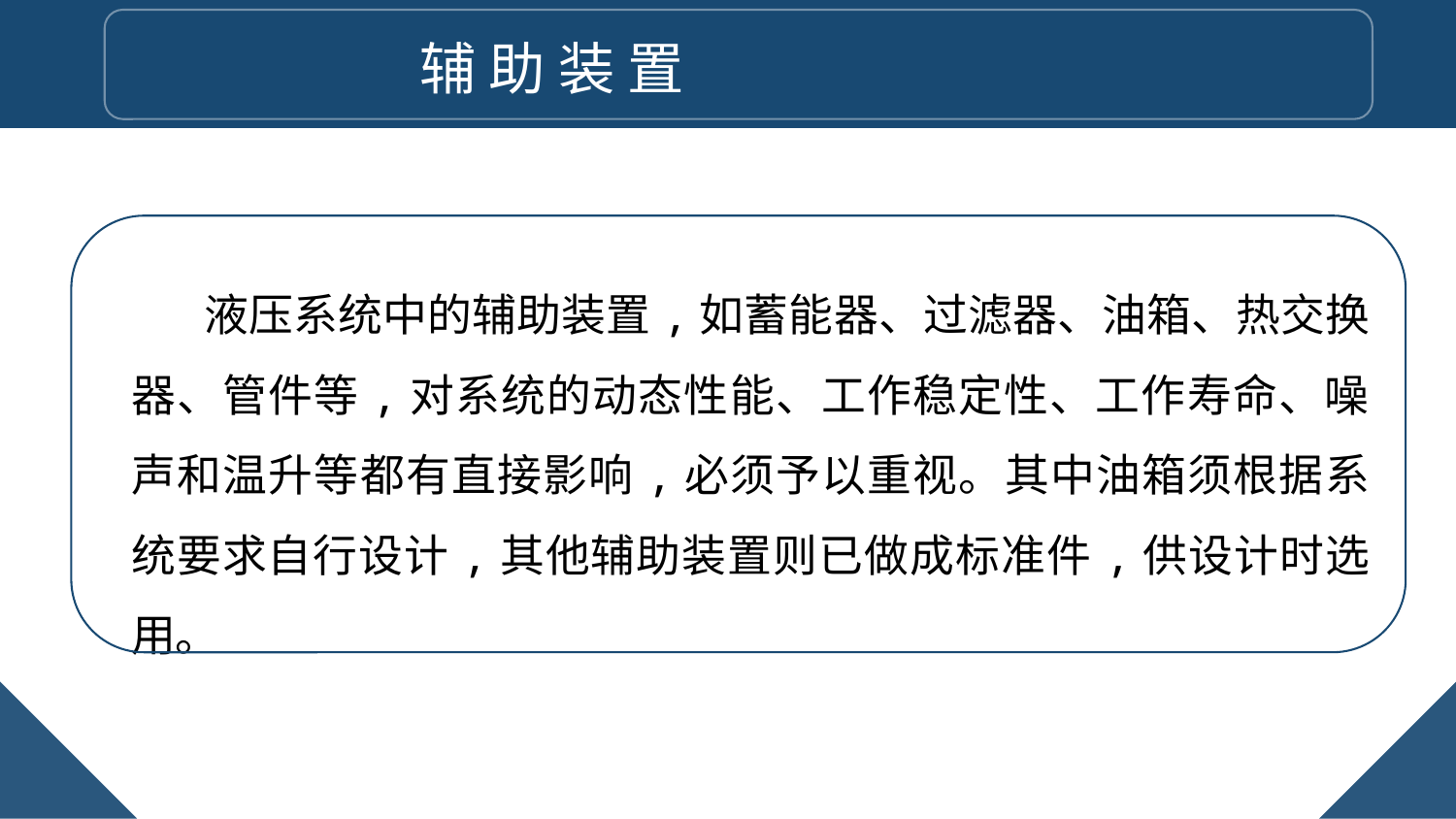

辅 助 装 置

液压系统中的辅助装置,如蓄能器、过滤器、油箱、热交换器、管件等,对系统的动态性能、工作稳定性、工作寿命、噪声和温升等都有直接影响,必须予以重视。其中油箱须根据系统要求自行设计,其他辅助装置则已做成标准件,供设计时选用。